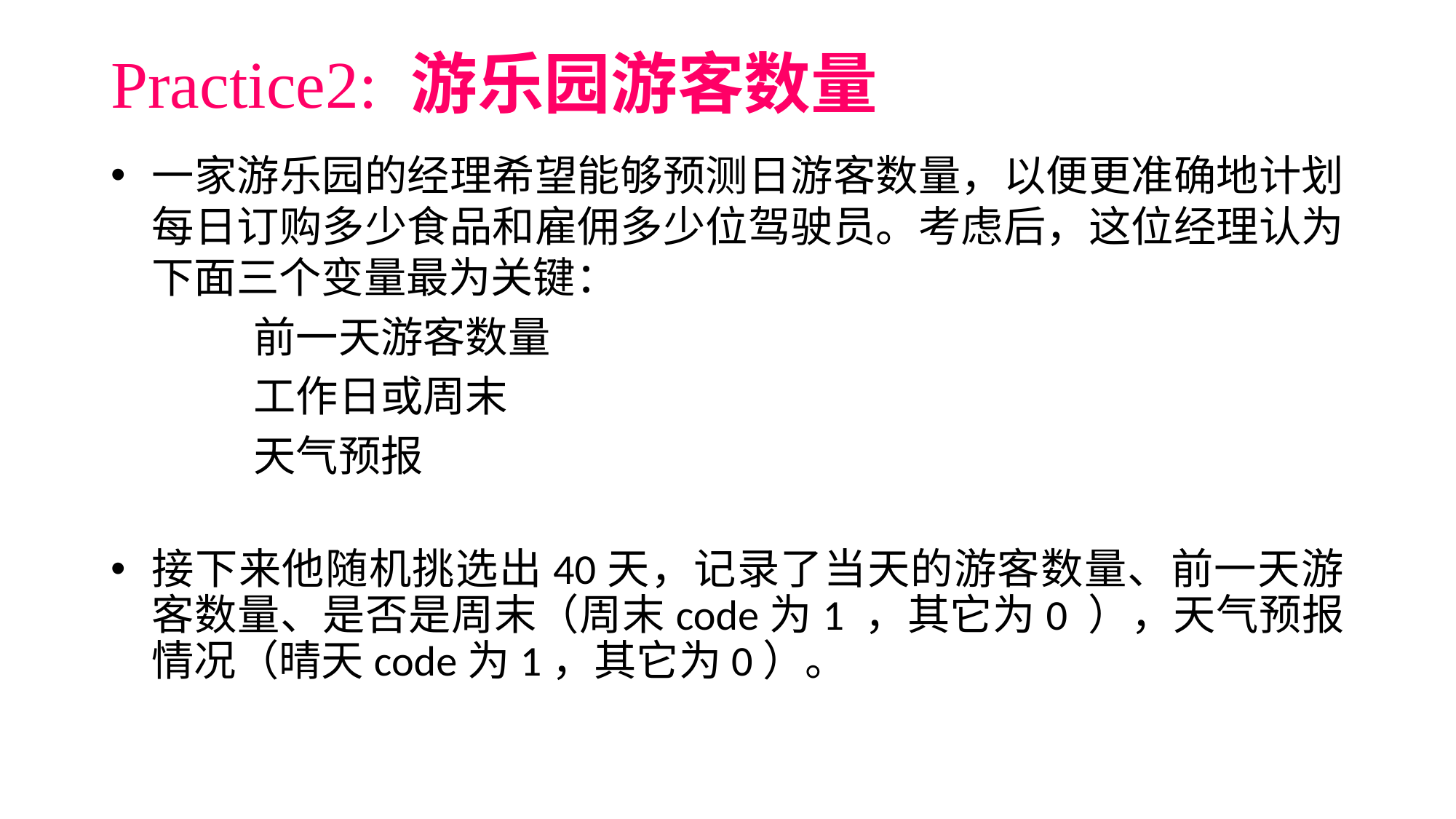

# Practice2: 游乐园游客数量
一家游乐园的经理希望能够预测日游客数量，以便更准确地计划每日订购多少食品和雇佣多少位驾驶员。考虑后，这位经理认为下面三个变量最为关键：
              前一天游客数量
              工作日或周末
              天气预报

接下来他随机挑选出40天，记录了当天的游客数量、前一天游客数量、是否是周末（周末code为1 ，其它为0 ），天气预报情况（晴天code为1，其它为0）。